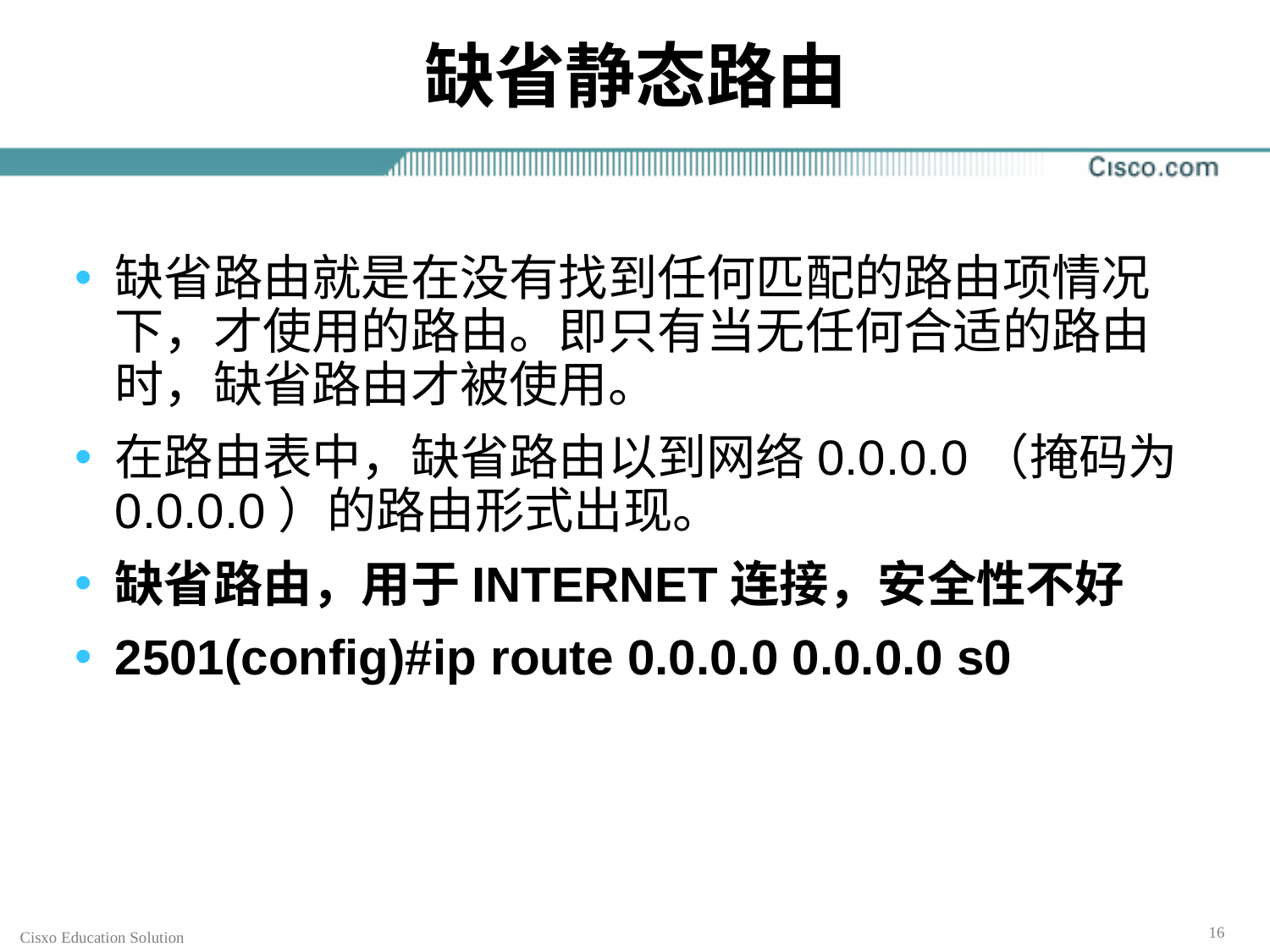

# 缺省静态路由
缺省路由就是在没有找到任何匹配的路由项情况下，才使用的路由。即只有当无任何合适的路由时，缺省路由才被使用。
在路由表中，缺省路由以到网络0.0.0.0（掩码为0.0.0.0）的路由形式出现。
缺省路由，用于INTERNET连接，安全性不好
2501(config)#ip route 0.0.0.0 0.0.0.0 s0